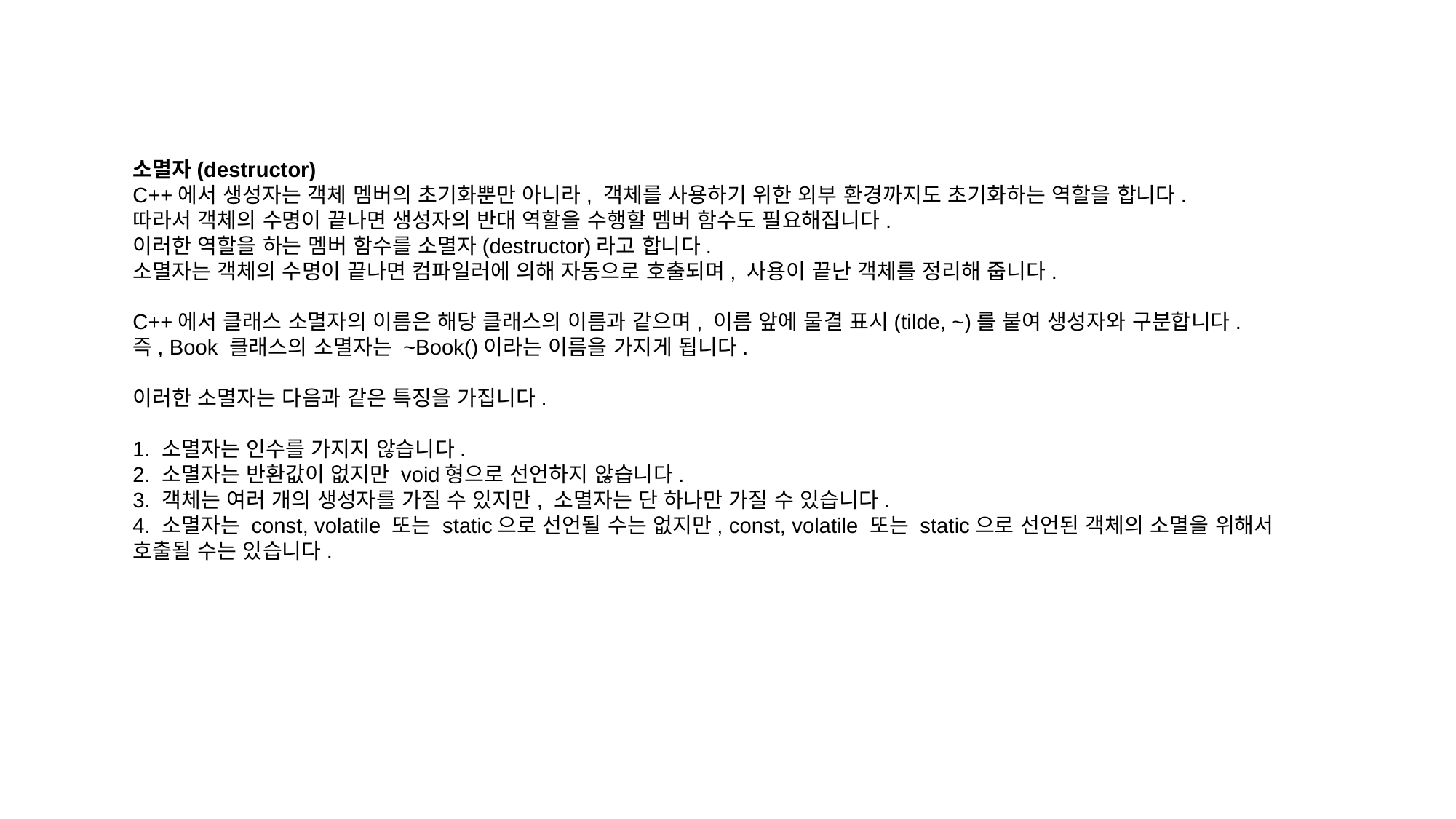

소멸자(destructor)
C++에서 생성자는 객체 멤버의 초기화뿐만 아니라, 객체를 사용하기 위한 외부 환경까지도 초기화하는 역할을 합니다.
따라서 객체의 수명이 끝나면 생성자의 반대 역할을 수행할 멤버 함수도 필요해집니다.
이러한 역할을 하는 멤버 함수를 소멸자(destructor)라고 합니다.
소멸자는 객체의 수명이 끝나면 컴파일러에 의해 자동으로 호출되며, 사용이 끝난 객체를 정리해 줍니다.

C++에서 클래스 소멸자의 이름은 해당 클래스의 이름과 같으며, 이름 앞에 물결 표시(tilde, ~)를 붙여 생성자와 구분합니다.
즉, Book 클래스의 소멸자는 ~Book()이라는 이름을 가지게 됩니다.

이러한 소멸자는 다음과 같은 특징을 가집니다.

1. 소멸자는 인수를 가지지 않습니다.
2. 소멸자는 반환값이 없지만 void형으로 선언하지 않습니다.
3. 객체는 여러 개의 생성자를 가질 수 있지만, 소멸자는 단 하나만 가질 수 있습니다.
4. 소멸자는 const, volatile 또는 static으로 선언될 수는 없지만, const, volatile 또는 static으로 선언된 객체의 소멸을 위해서 호출될 수는 있습니다.